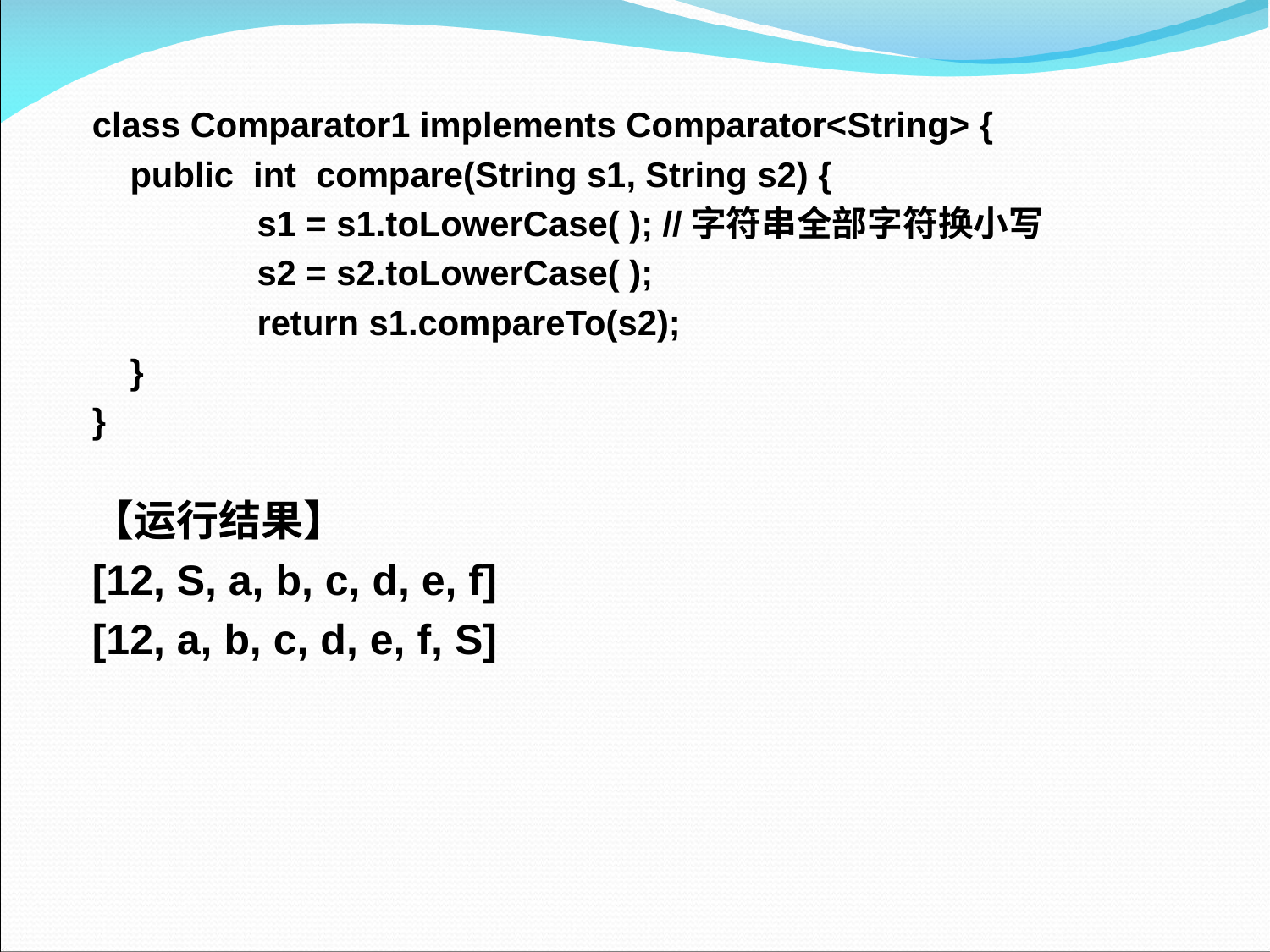

class Comparator1 implements Comparator<String> {
	public  int  compare(String s1, String s2) {
		s1 = s1.toLowerCase( ); //字符串全部字符换小写
		s2 = s2.toLowerCase( );
		return s1.compareTo(s2);
	}
}

【运行结果】
[12, S, a, b, c, d, e, f]
[12, a, b, c, d, e, f, S]